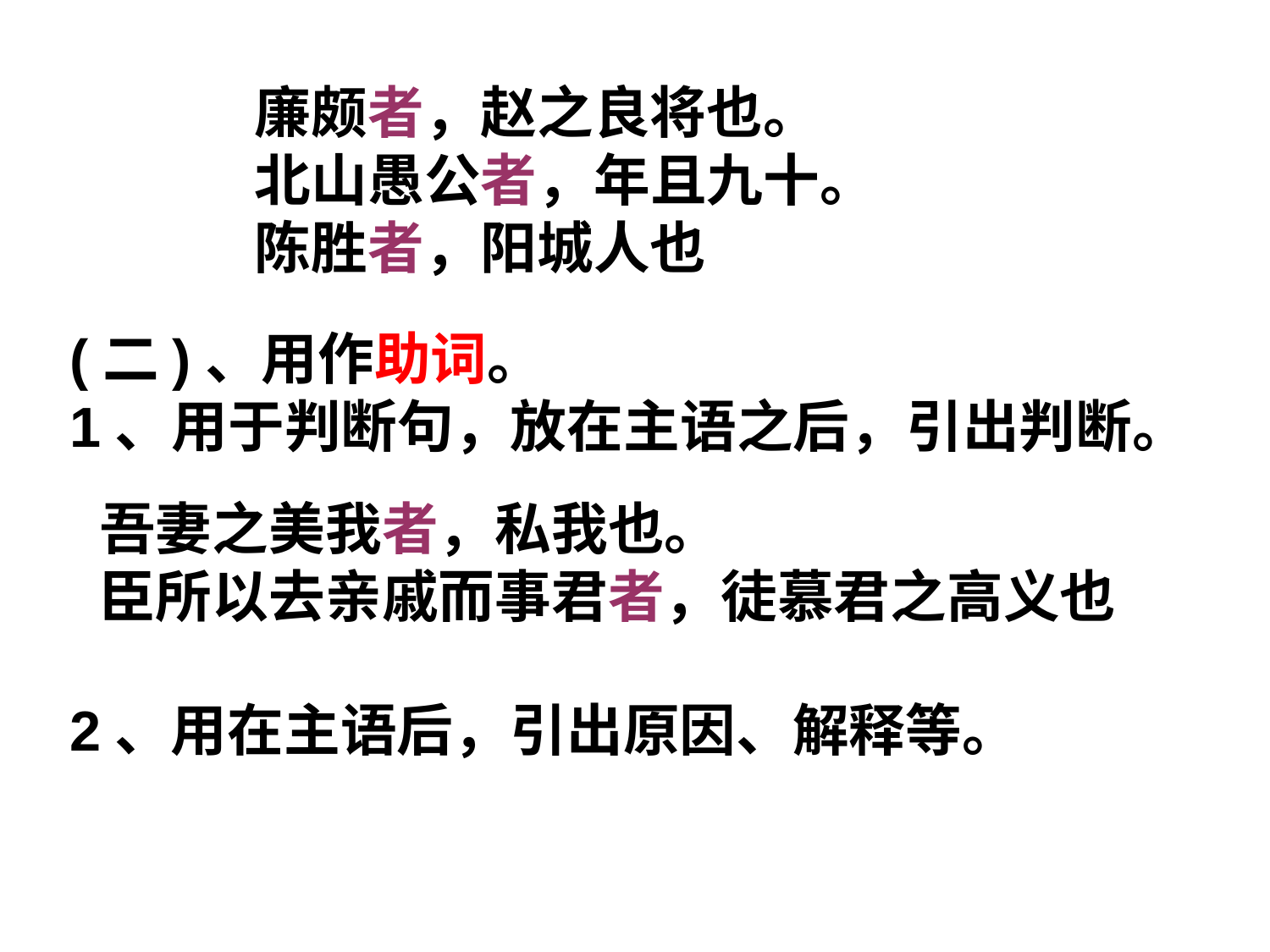

廉颇者，赵之良将也。
北山愚公者，年且九十。
陈胜者，阳城人也
(二)、用作助词。
1、用于判断句，放在主语之后，引出判断。
吾妻之美我者，私我也。
臣所以去亲戚而事君者，徒慕君之高义也
2、用在主语后，引出原因、解释等。